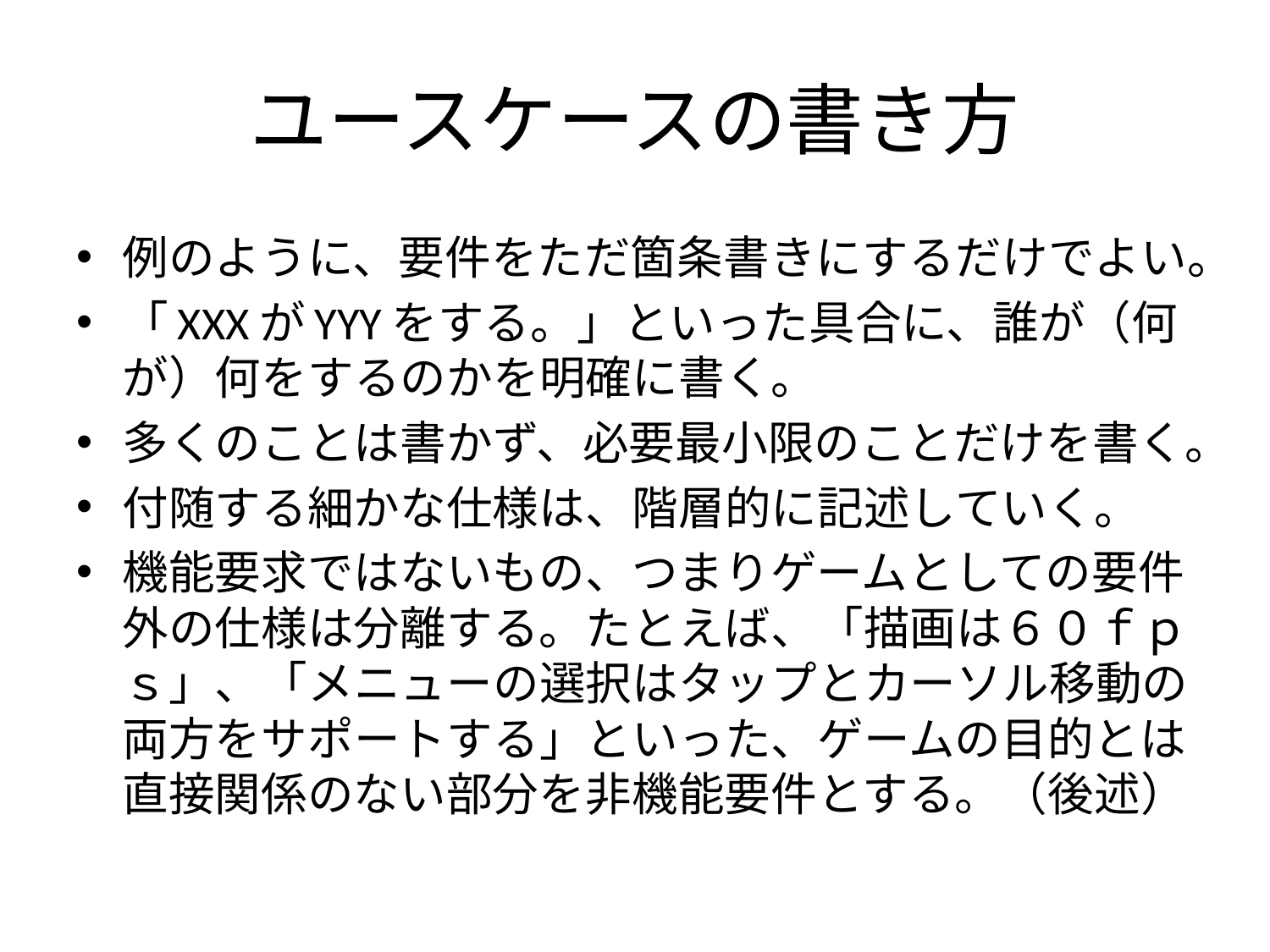

# ユースケースの書き方
例のように、要件をただ箇条書きにするだけでよい。
「XXXがYYYをする。」といった具合に、誰が（何が）何をするのかを明確に書く。
多くのことは書かず、必要最小限のことだけを書く。
付随する細かな仕様は、階層的に記述していく。
機能要求ではないもの、つまりゲームとしての要件外の仕様は分離する。たとえば、「描画は６０ｆｐｓ」、「メニューの選択はタップとカーソル移動の両方をサポートする」といった、ゲームの目的とは直接関係のない部分を非機能要件とする。（後述）